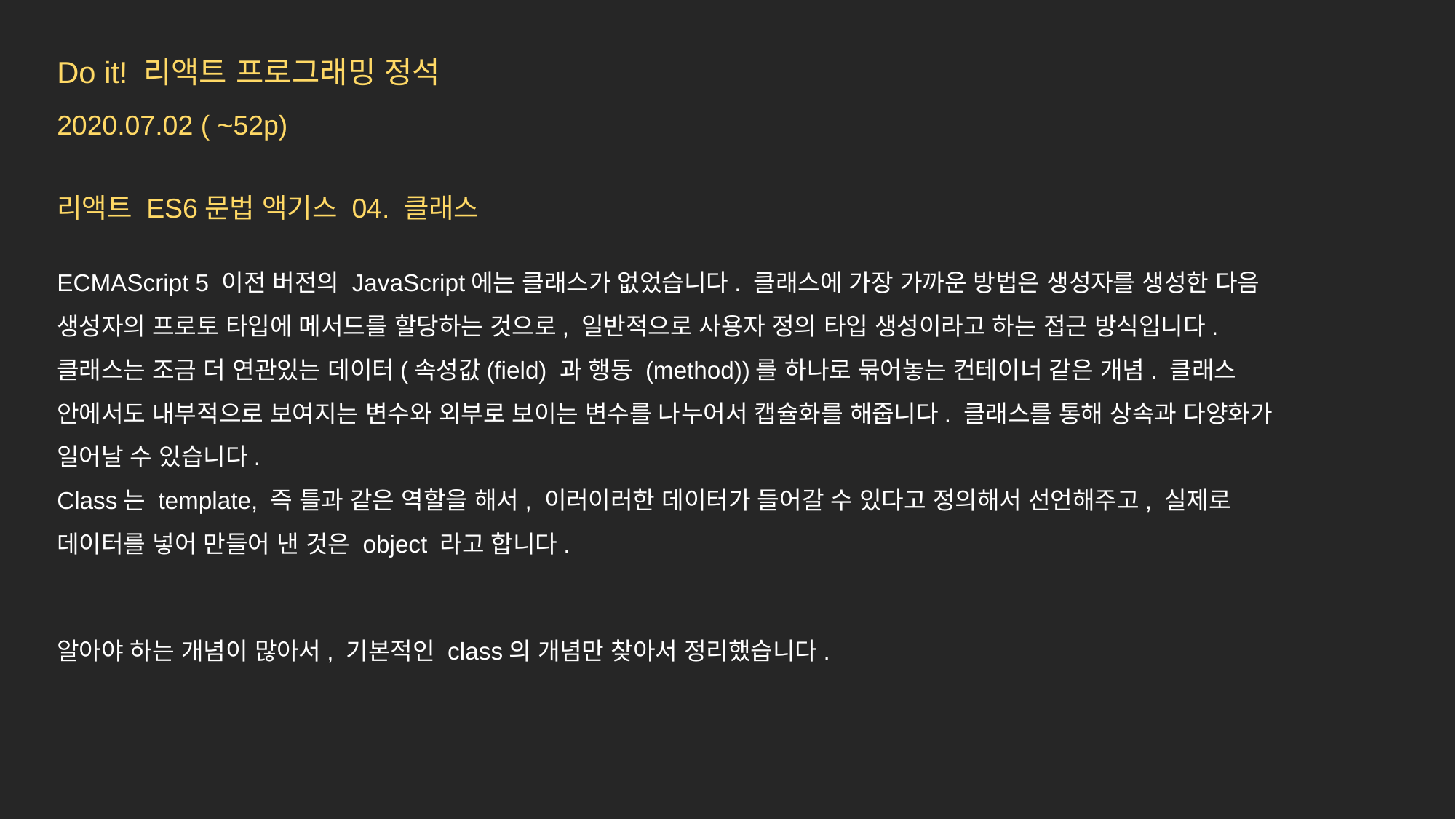

Do it! 리액트 프로그래밍 정석

2020.07.02 ( ~52p)
리액트 ES6문법 액기스 04. 클래스
ECMAScript 5 이전 버전의 JavaScript에는 클래스가 없었습니다. 클래스에 가장 가까운 방법은 생성자를 생성한 다음 생성자의 프로토 타입에 메서드를 할당하는 것으로, 일반적으로 사용자 정의 타입 생성이라고 하는 접근 방식입니다.
클래스는 조금 더 연관있는 데이터(속성값(field) 과 행동 (method))를 하나로 묶어놓는 컨테이너 같은 개념. 클래스 안에서도 내부적으로 보여지는 변수와 외부로 보이는 변수를 나누어서 캡슐화를 해줍니다. 클래스를 통해 상속과 다양화가 일어날 수 있습니다.
Class는 template, 즉 틀과 같은 역할을 해서, 이러이러한 데이터가 들어갈 수 있다고 정의해서 선언해주고, 실제로 데이터를 넣어 만들어 낸 것은 object 라고 합니다.
알아야 하는 개념이 많아서, 기본적인 class의 개념만 찾아서 정리했습니다.